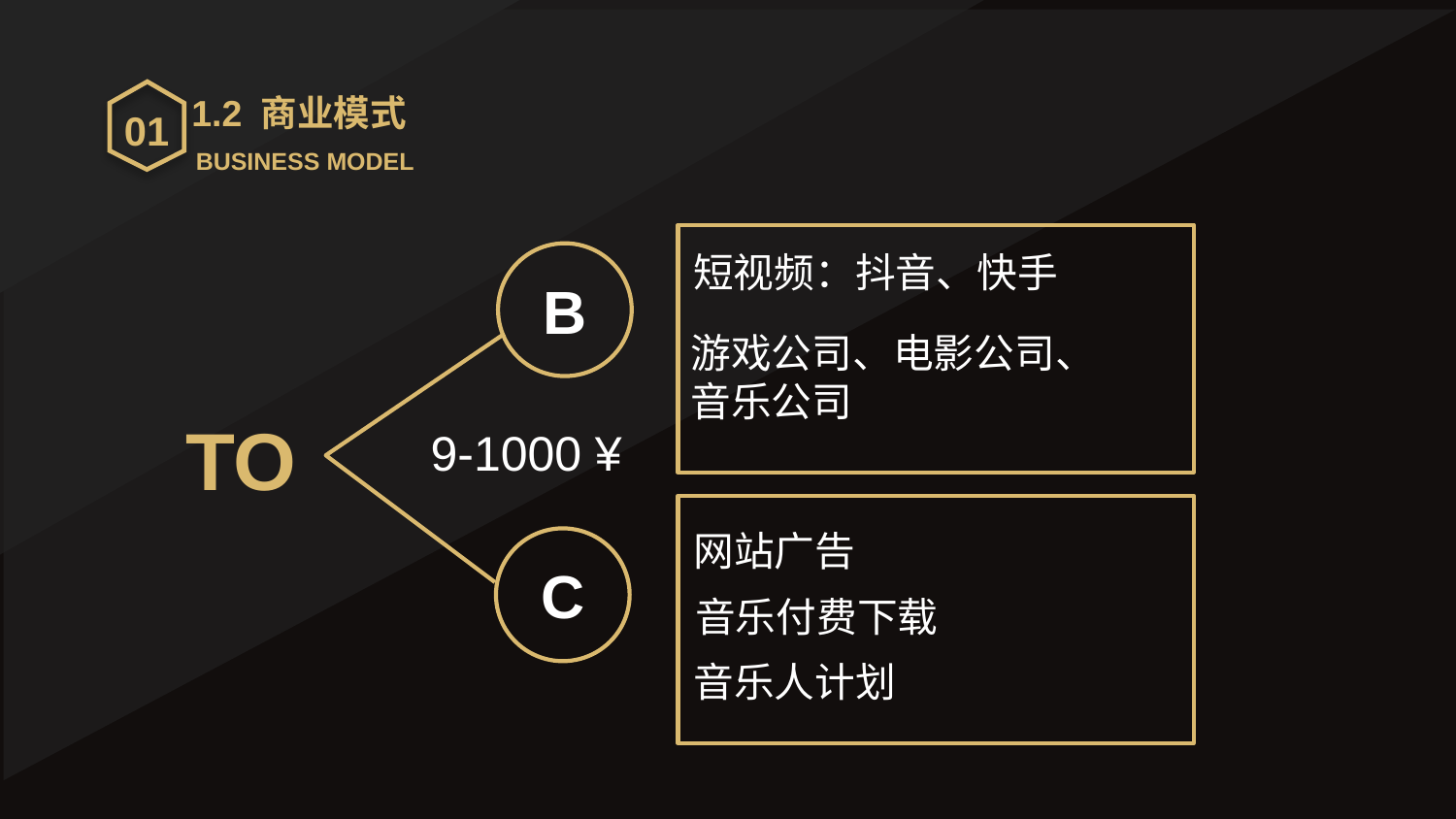

01
1.2 商业模式
BUSINESS MODEL

短视频：抖音、快手
B
游戏公司、电影公司、音乐公司

TO
9-1000 ¥

网站广告

C
音乐付费下载
音乐人计划